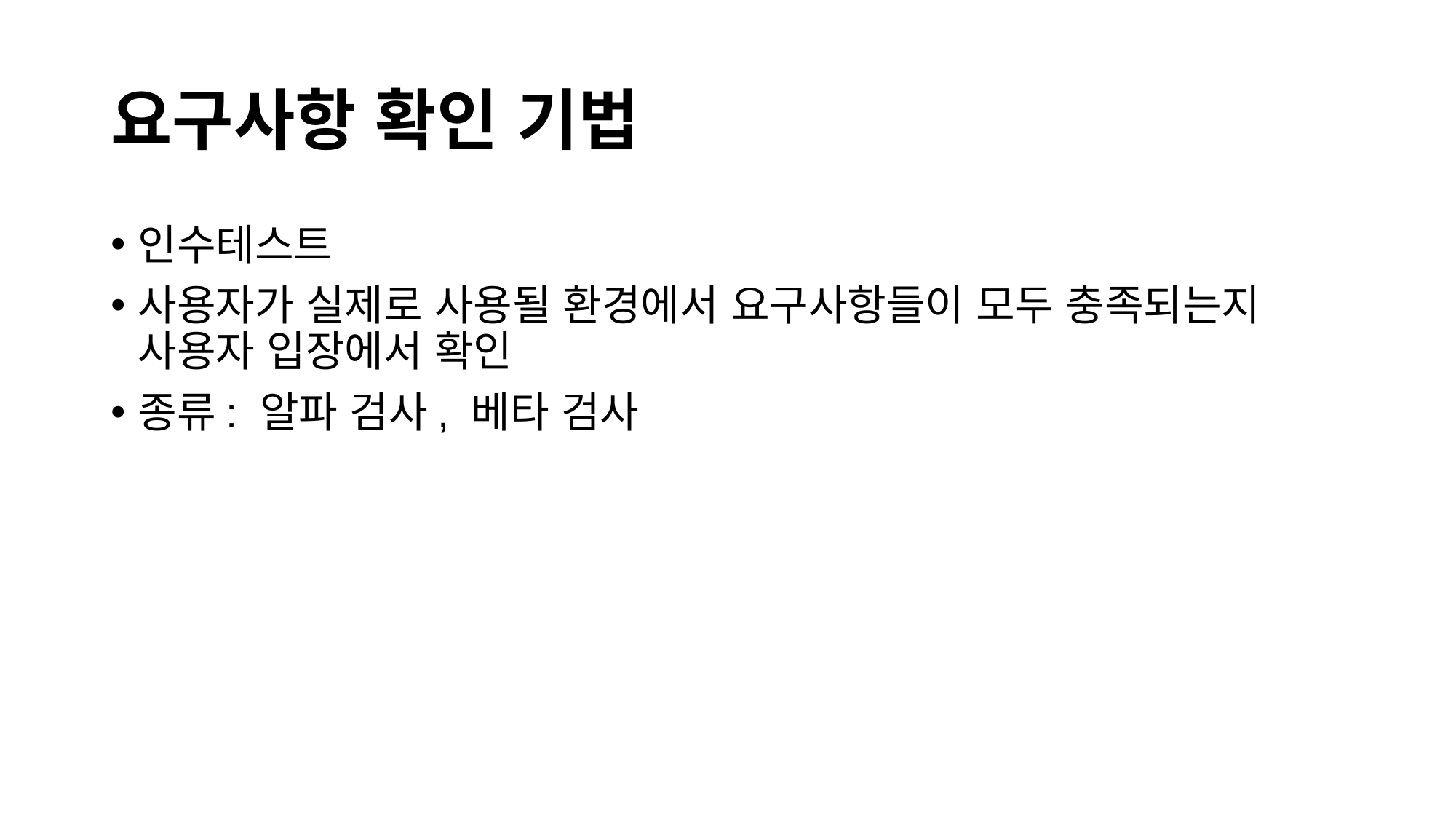

# 요구사항 확인 기법
인수테스트
사용자가 실제로 사용될 환경에서 요구사항들이 모두 충족되는지 사용자 입장에서 확인
종류: 알파 검사, 베타 검사